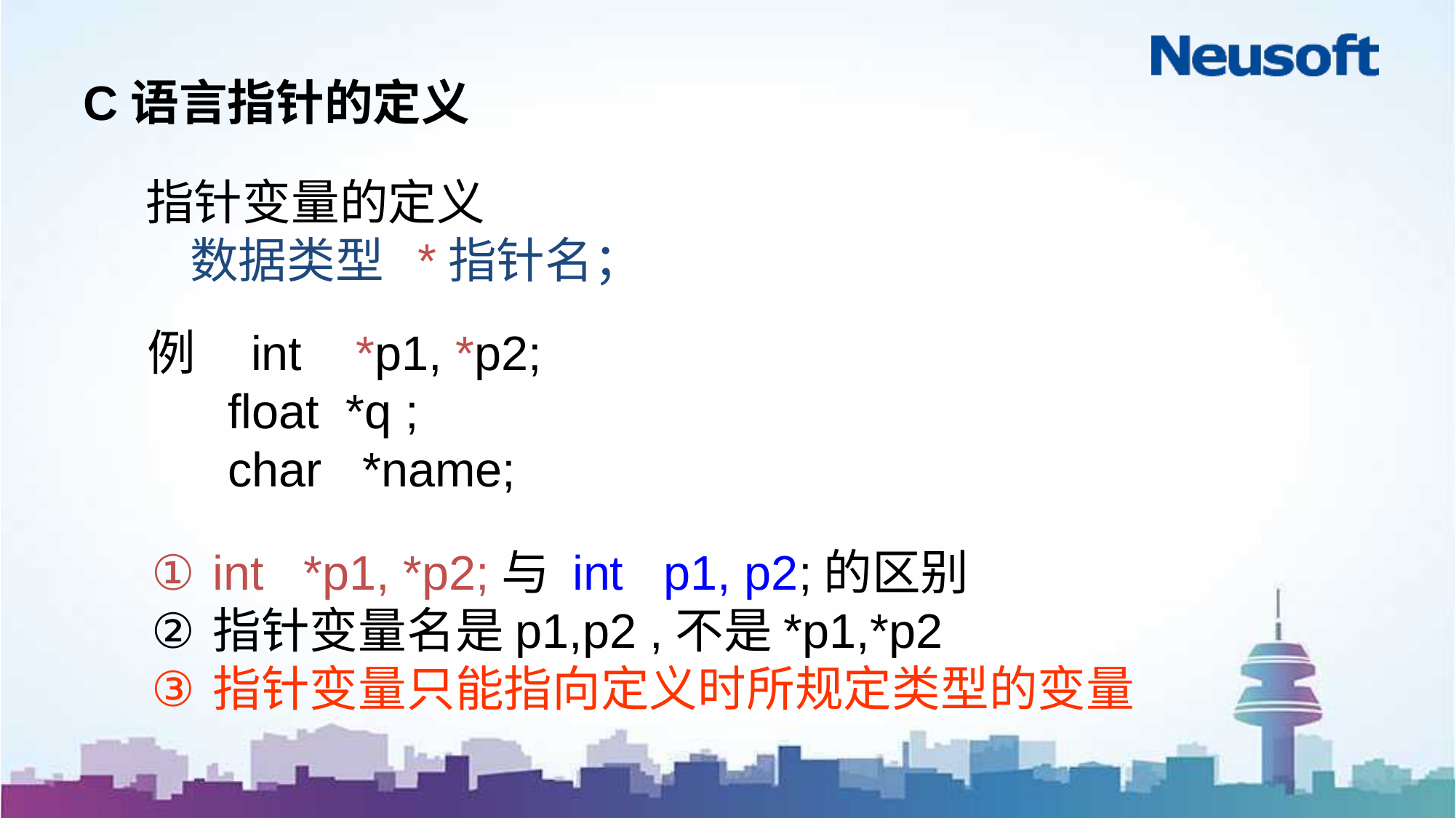

# C语言指针的定义
指针变量的定义
   数据类型  *指针名；
例    int    *p1, *p2;
      float  *q ;
      char   *name;
int   *p1, *p2;与 int   p1, p2;的区别
指针变量名是p1,p2 ,不是*p1,*p2
指针变量只能指向定义时所规定类型的变量